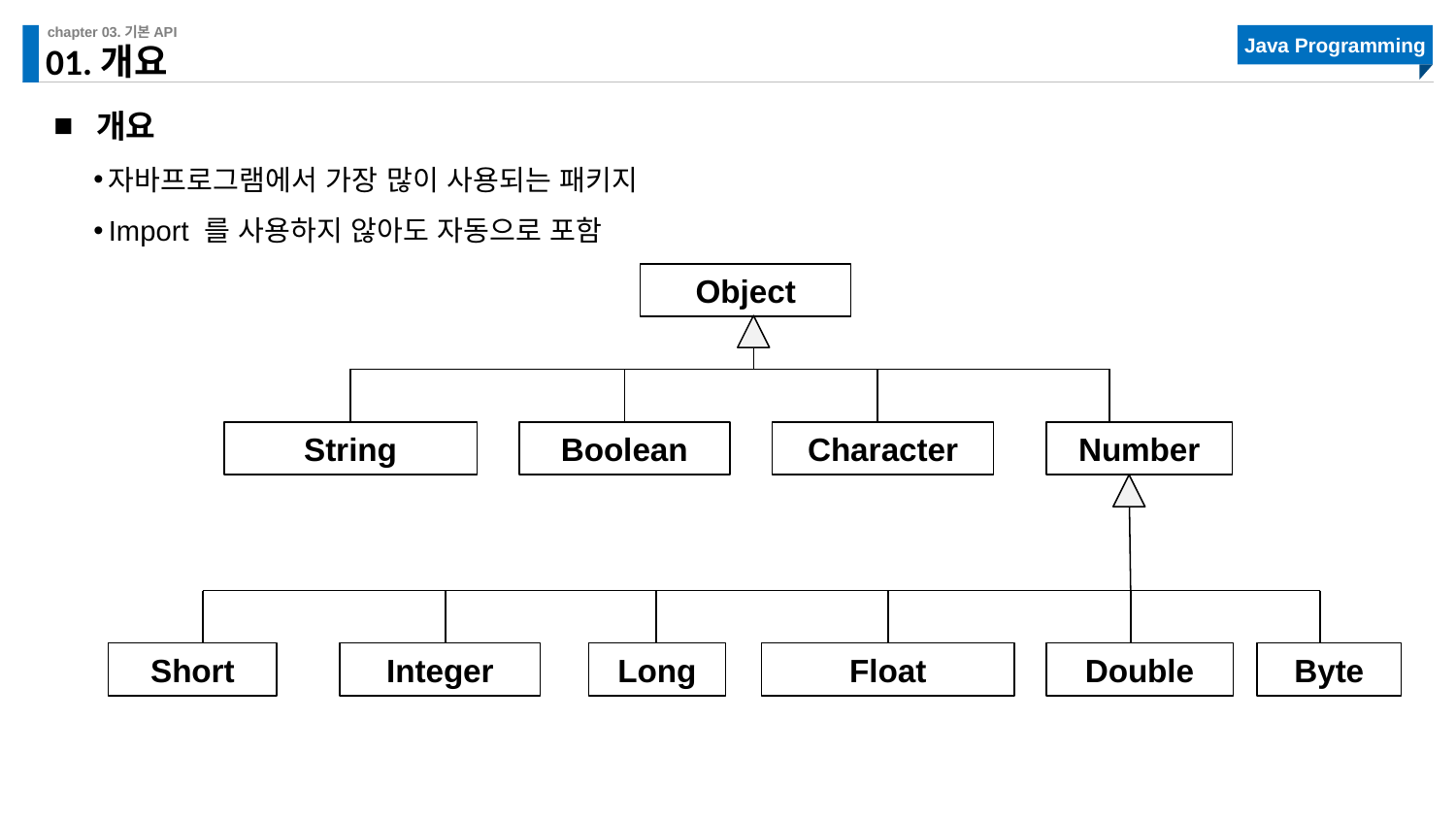

# 01.개요
개요
자바프로그램에서 가장 많이 사용되는 패키지
Import 를 사용하지 않아도 자동으로 포함
Object

String
Boolean
Character
Number

Short
Integer
Long
Float
Double
Byte